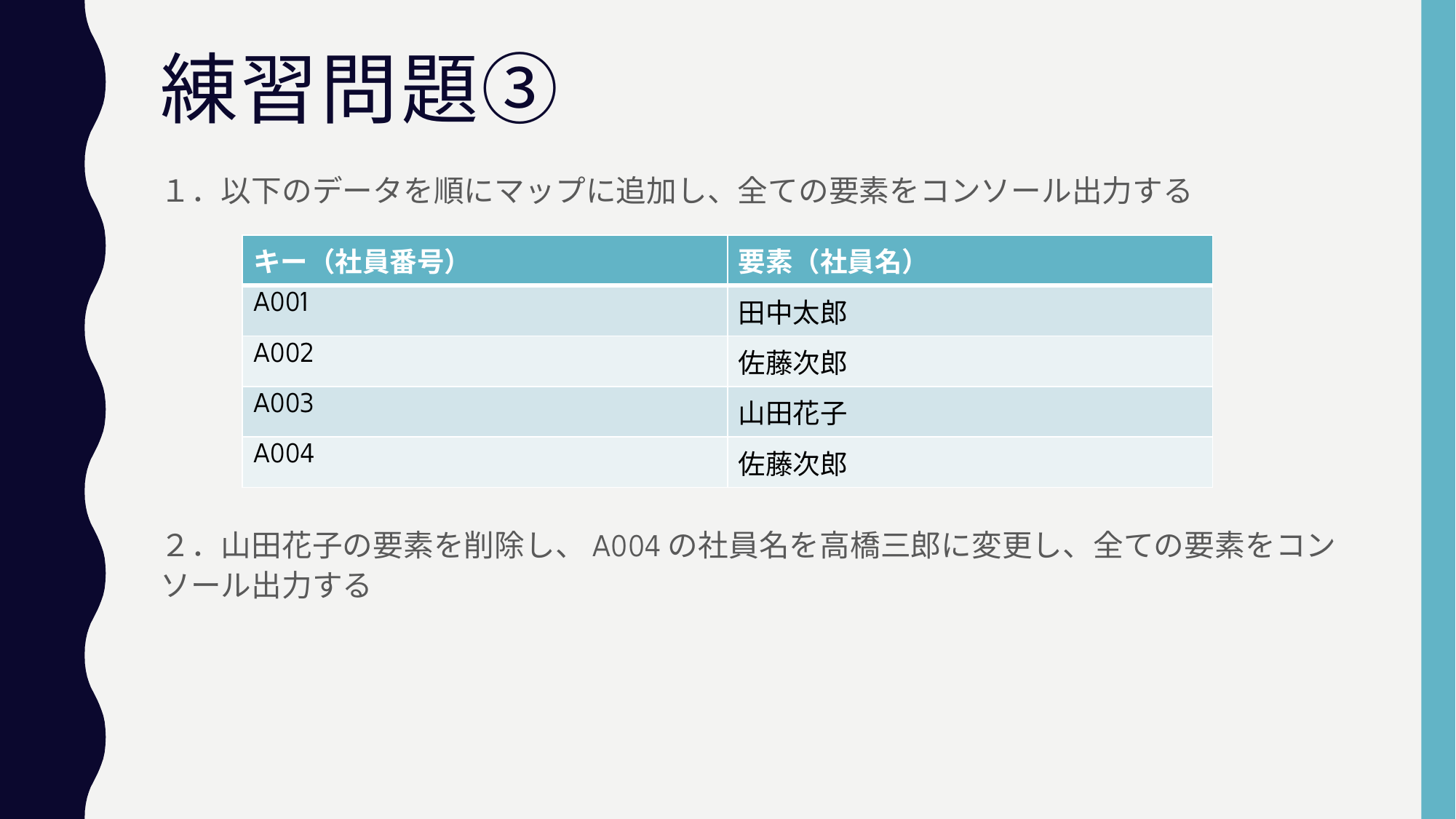

# 練習問題③
１．以下のデータを順にマップに追加し、全ての要素をコンソール出力する

２．山田花子の要素を削除し、A004の社員名を高橋三郎に変更し、全ての要素をコンソール出力する

| キー（社員番号） | 要素（社員名） |
| --- | --- |
| A001 | 田中太郎 |
| A002 | 佐藤次郎 |
| A003 | 山田花子 |
| A004 | 佐藤次郎 |